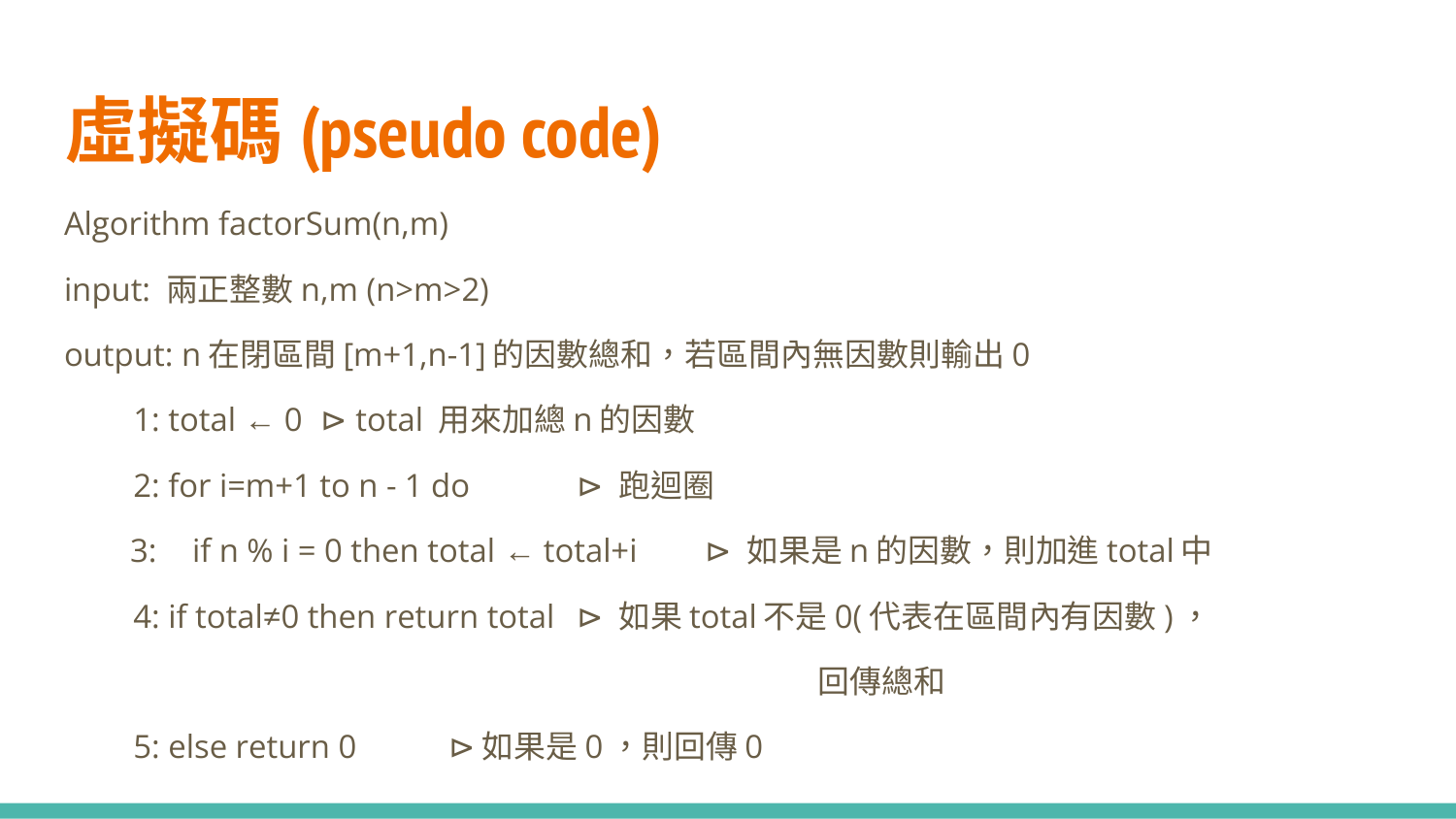

# 虛擬碼(pseudo code)
Algorithm factorSum(n,m)
input: 兩正整數n,m (n>m>2)
output: n在閉區間[m+1,n-1]的因數總和，若區間內無因數則輸出0
1: total ← 0				⊳ total 用來加總n的因數
2: for i=m+1 to n - 1 do			⊳ 跑迴圈
        3:	if n % i = 0 then total ← total+i	⊳ 如果是n的因數，則加進total中
4: if total≠0 then return total		⊳ 如果total不是0(代表在區間內有因數)，
               回傳總和
5: else return 0			⊳如果是0，則回傳0